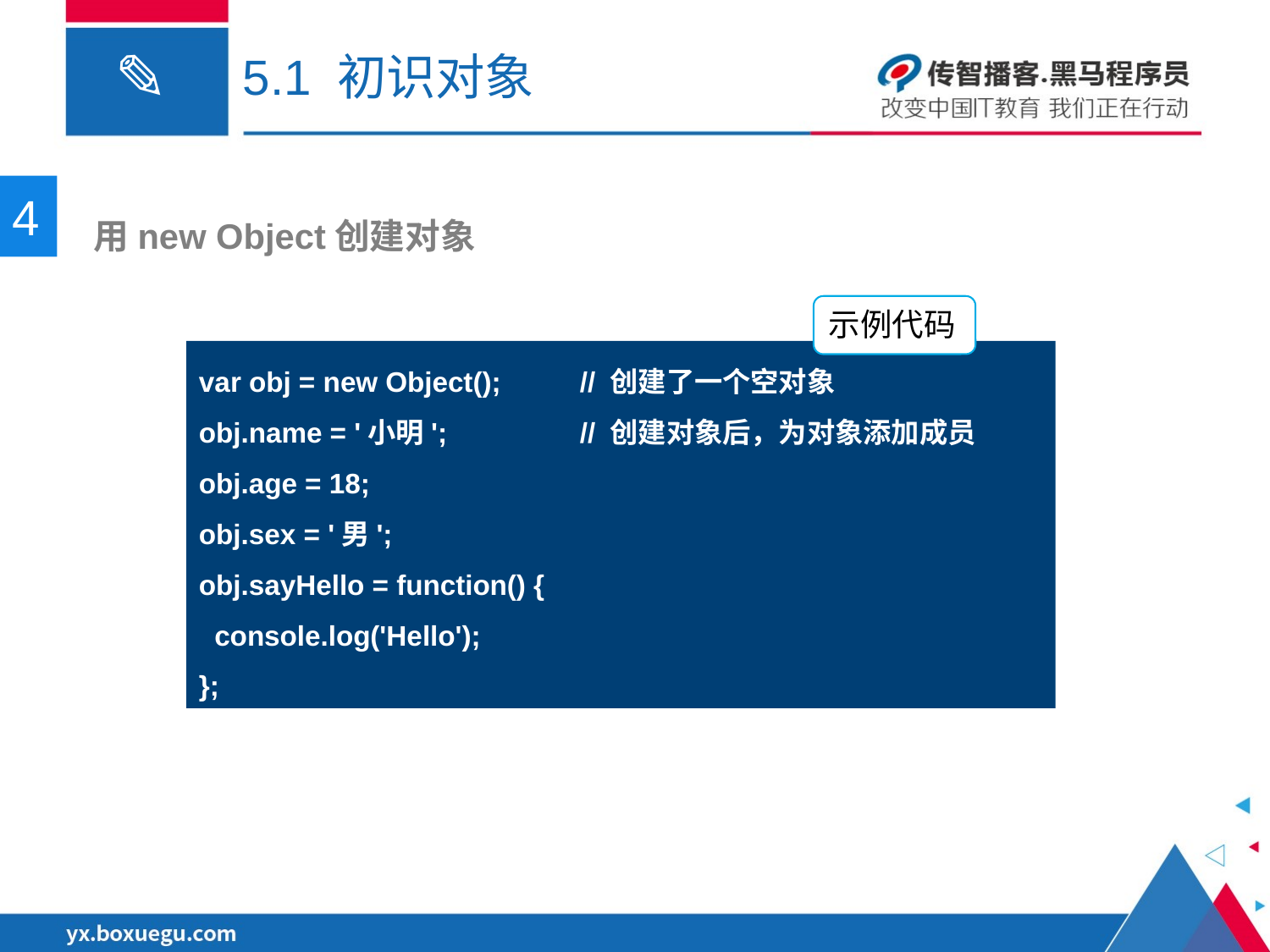

# 5.1 初识对象

4
  用new Object创建对象
示例代码
var obj = new Object();	// 创建了一个空对象
obj.name = '小明';		// 创建对象后，为对象添加成员
obj.age = 18;
obj.sex = '男';
obj.sayHello = function() {
  console.log('Hello');
};